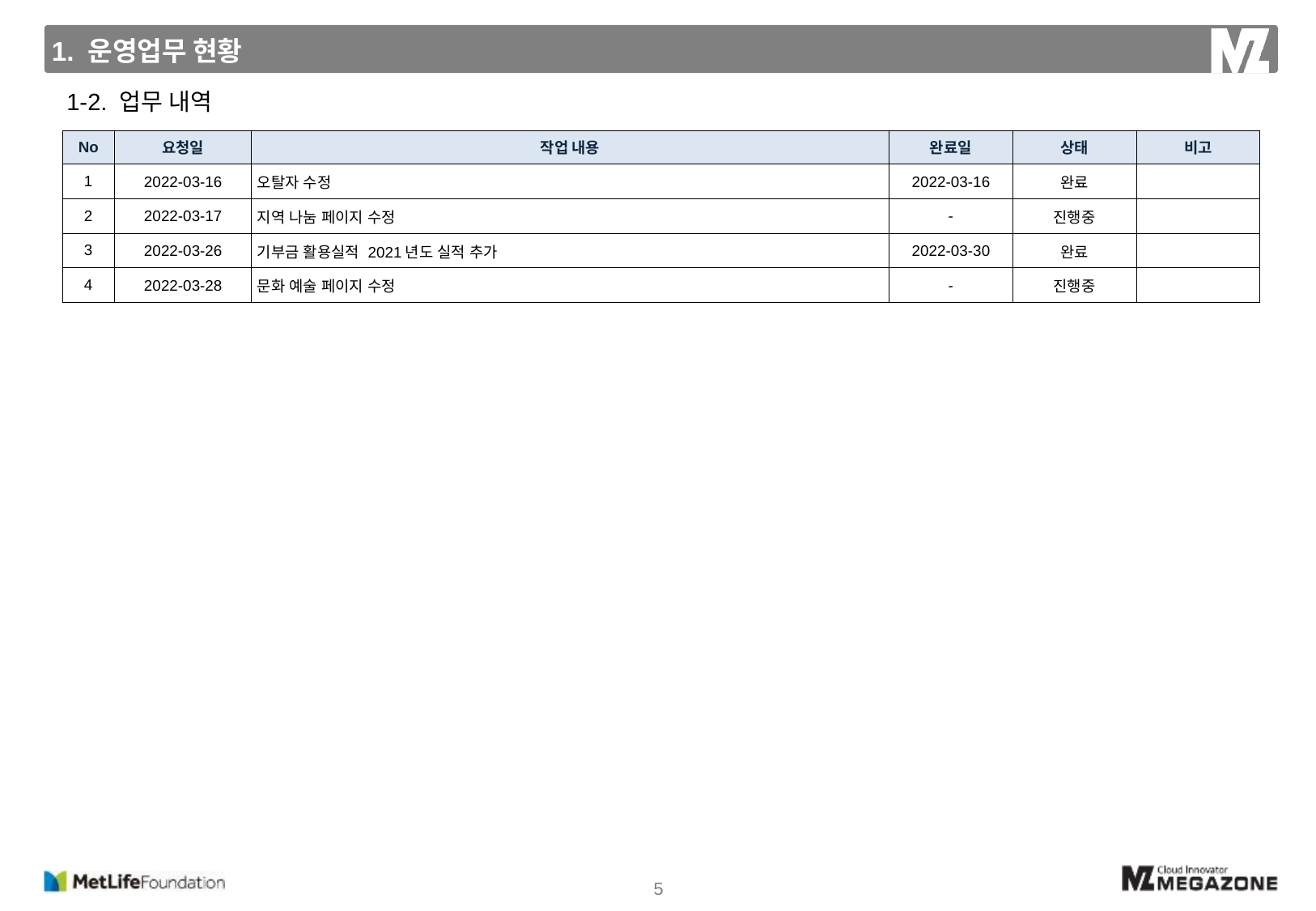

1. 운영업무 현황
1-2. 업무 내역
| No | 요청일 | 작업 내용 | 완료일 | 상태 | 비고 |
| --- | --- | --- | --- | --- | --- |
| 1 | 2022-03-16 | 오탈자 수정 | 2022-03-16 | 완료 |  |
| 2 | 2022-03-17 | 지역 나눔 페이지 수정 | - | 진행중 |  |
| 3 | 2022-03-26 | 기부금 활용실적 2021년도 실적 추가 | 2022-03-30 | 완료 |  |
| 4 | 2022-03-28 | 문화 예술 페이지 수정 | - | 진행중 |  |
5